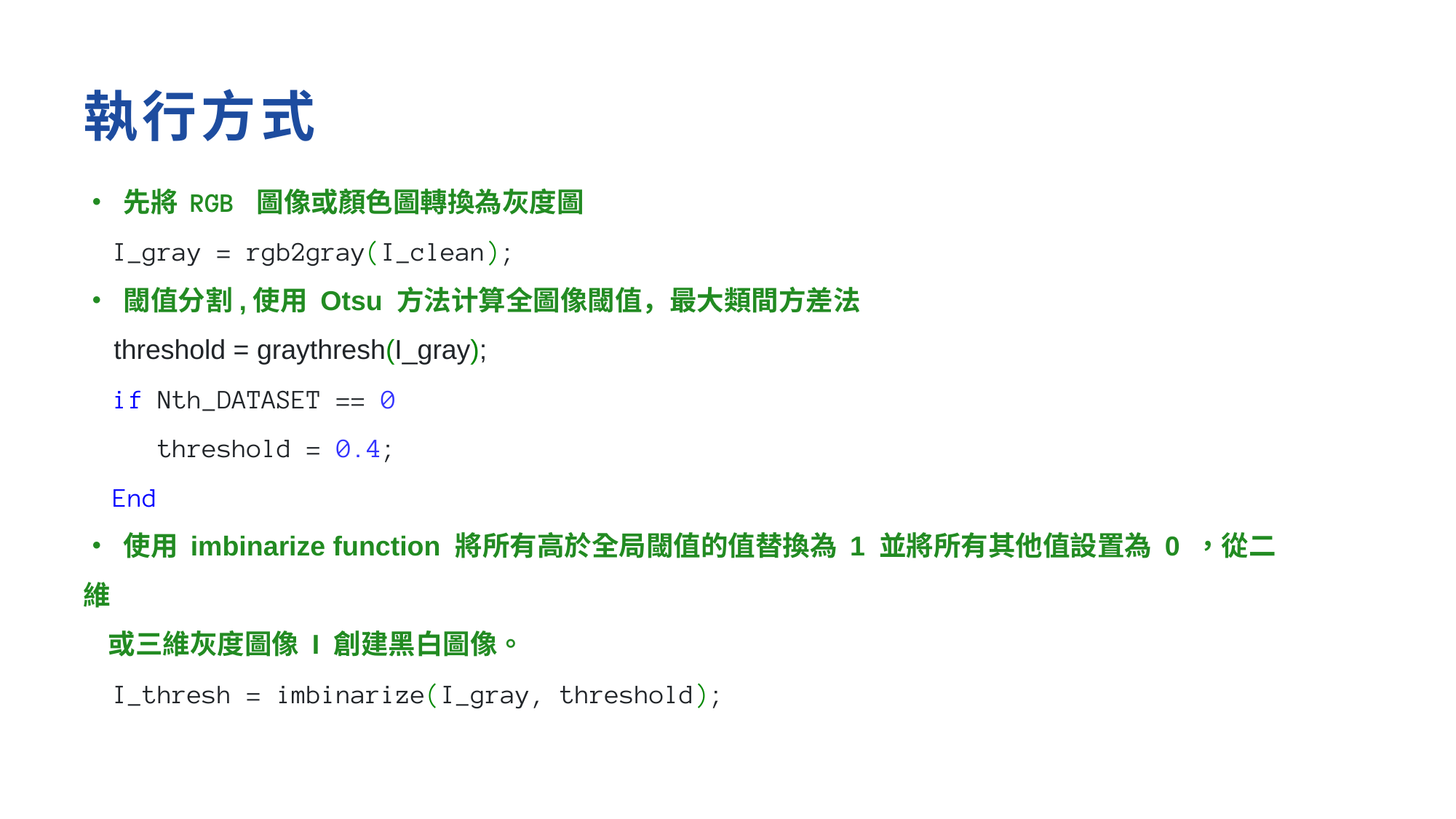

# 執行方式
• 先將 RGB 圖像或顏色圖轉換為灰度圖
  I_gray = rgb2gray(I_clean);
• 閾值分割,使用 Otsu 方法计算全圖像閾值，最大類間方差法
    threshold = graythresh(I_gray);
  if Nth_DATASET == 0
     threshold = 0.4;
  End
• 使用 imbinarize function 將所有高於全局閾值的值替換為 1 並將所有其他值設置為 0 ，從二維
   或三維灰度圖像 I 創建黑白圖像。
  I_thresh = imbinarize(I_gray, threshold);